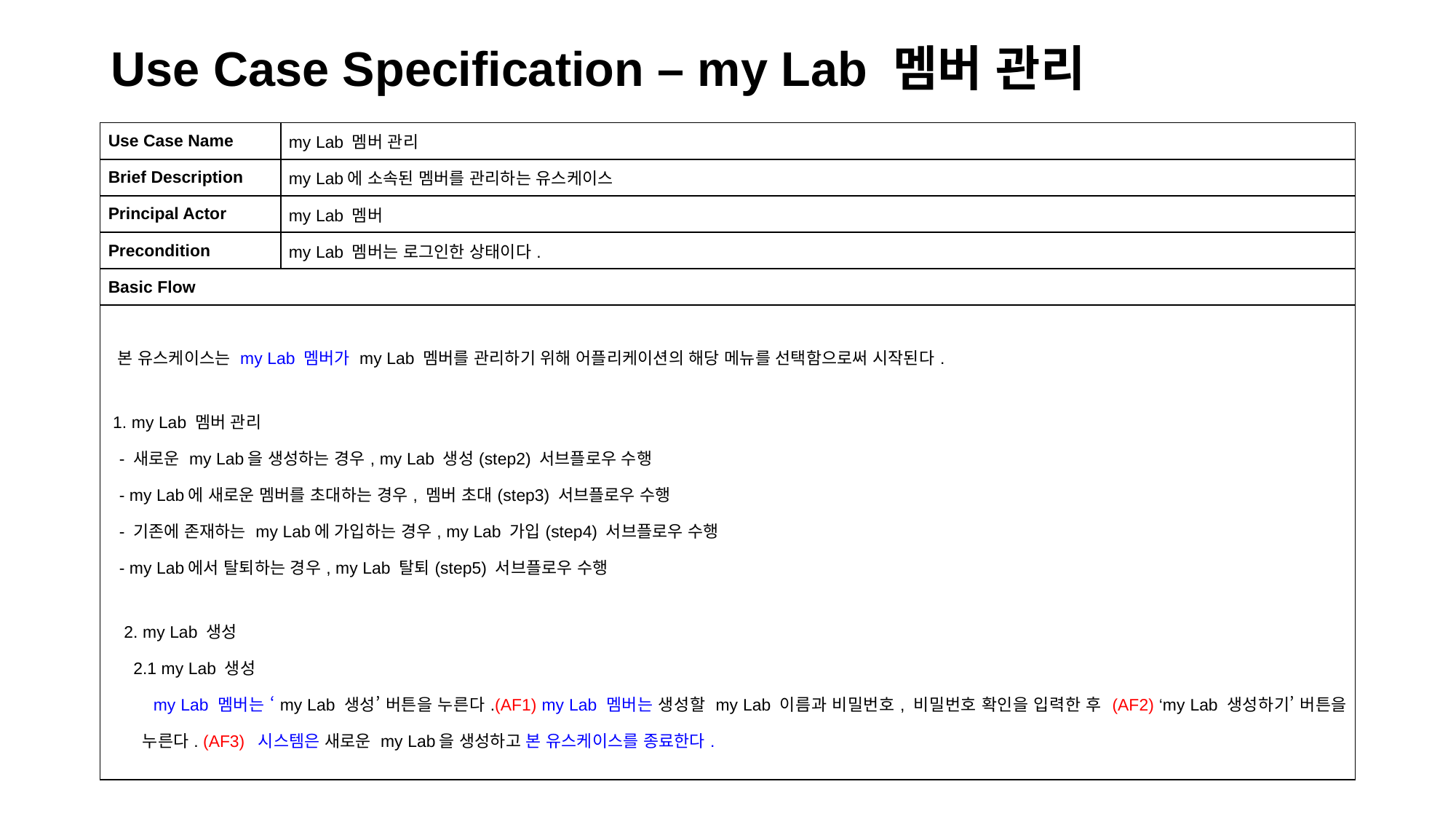

# Use Case Specification – my Lab 멤버 관리
| Use Case Name | my Lab 멤버 관리 |
| --- | --- |
| Brief Description | my Lab에 소속된 멤버를 관리하는 유스케이스 |
| Principal Actor | my Lab 멤버 |
| Precondition | my Lab 멤버는 로그인한 상태이다. |
| Basic Flow |  |
| 본 유스케이스는 my Lab 멤버가 my Lab 멤버를 관리하기 위해 어플리케이션의 해당 메뉴를 선택함으로써 시작된다.   1. my Lab 멤버 관리 - 새로운 my Lab을 생성하는 경우, my Lab 생성(step2) 서브플로우 수행 - my Lab에 새로운 멤버를 초대하는 경우, 멤버 초대(step3) 서브플로우 수행 - 기존에 존재하는 my Lab에 가입하는 경우, my Lab 가입(step4) 서브플로우 수행 - my Lab에서 탈퇴하는 경우, my Lab 탈퇴(step5) 서브플로우 수행 2. my Lab 생성 2.1 my Lab 생성 my Lab 멤버는 ‘my Lab 생성’ 버튼을 누른다.(AF1) my Lab 멤버는 생성할 my Lab 이름과 비밀번호, 비밀번호 확인을 입력한 후 (AF2) ‘my Lab 생성하기’ 버튼을 누른다. (AF3) 시스템은 새로운 my Lab을 생성하고 본 유스케이스를 종료한다. |  |